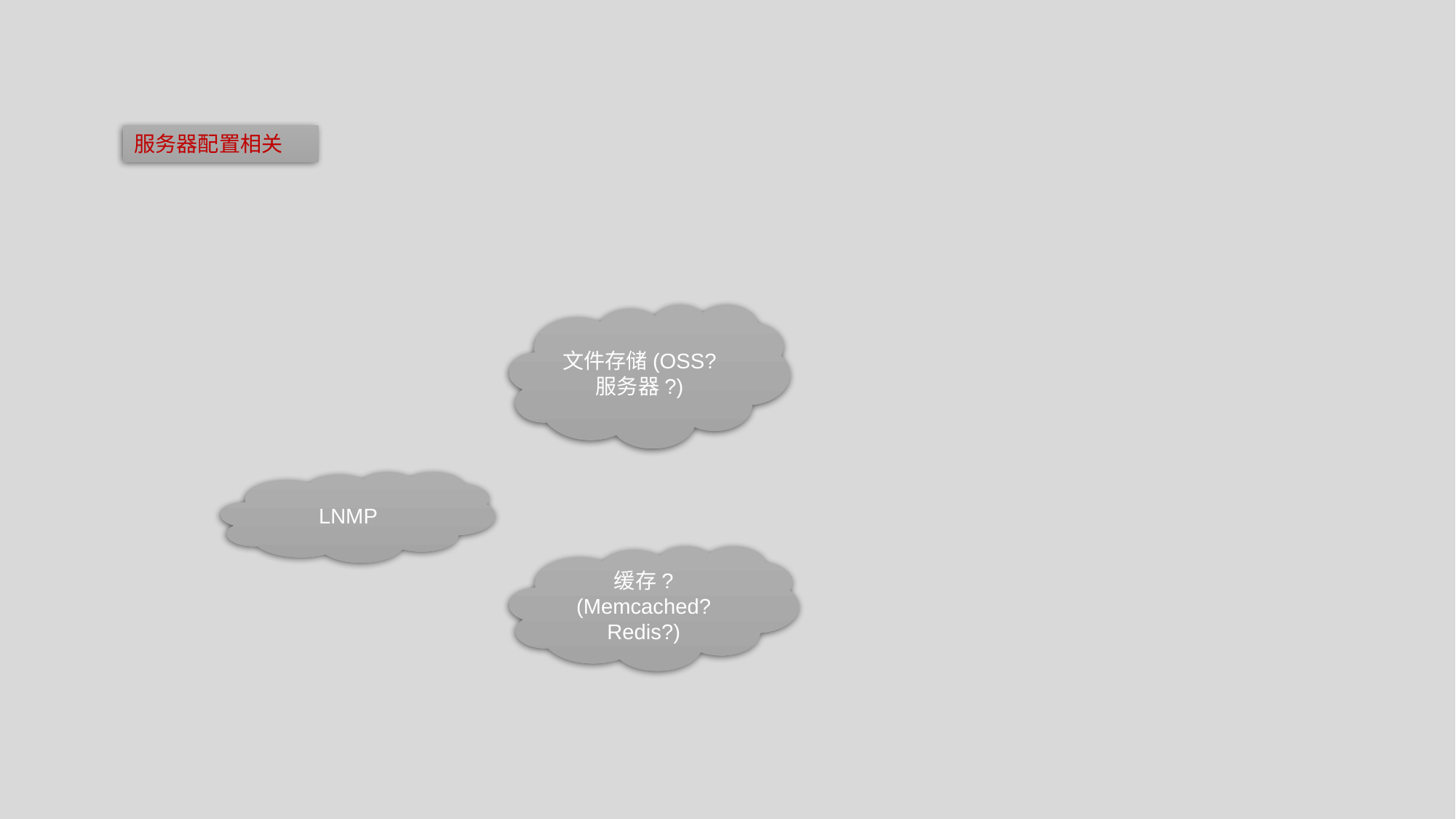

服务器配置相关
文件存储(OSS? 服务器?)
LNMP
缓存?
(Memcached? Redis?)